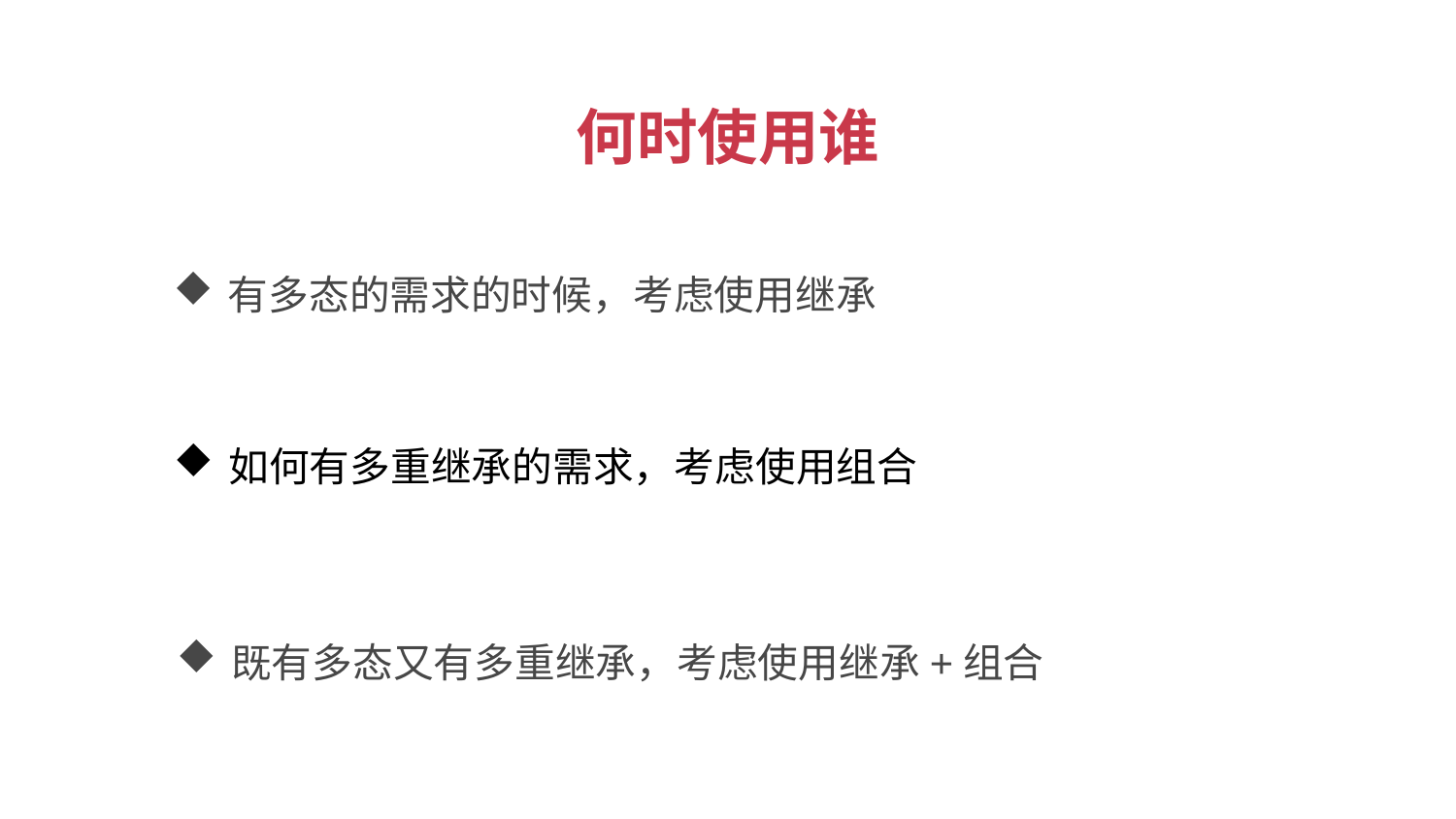

何时使用谁
有多态的需求的时候，考虑使用继承
如何有多重继承的需求，考虑使用组合
既有多态又有多重继承，考虑使用继承+组合